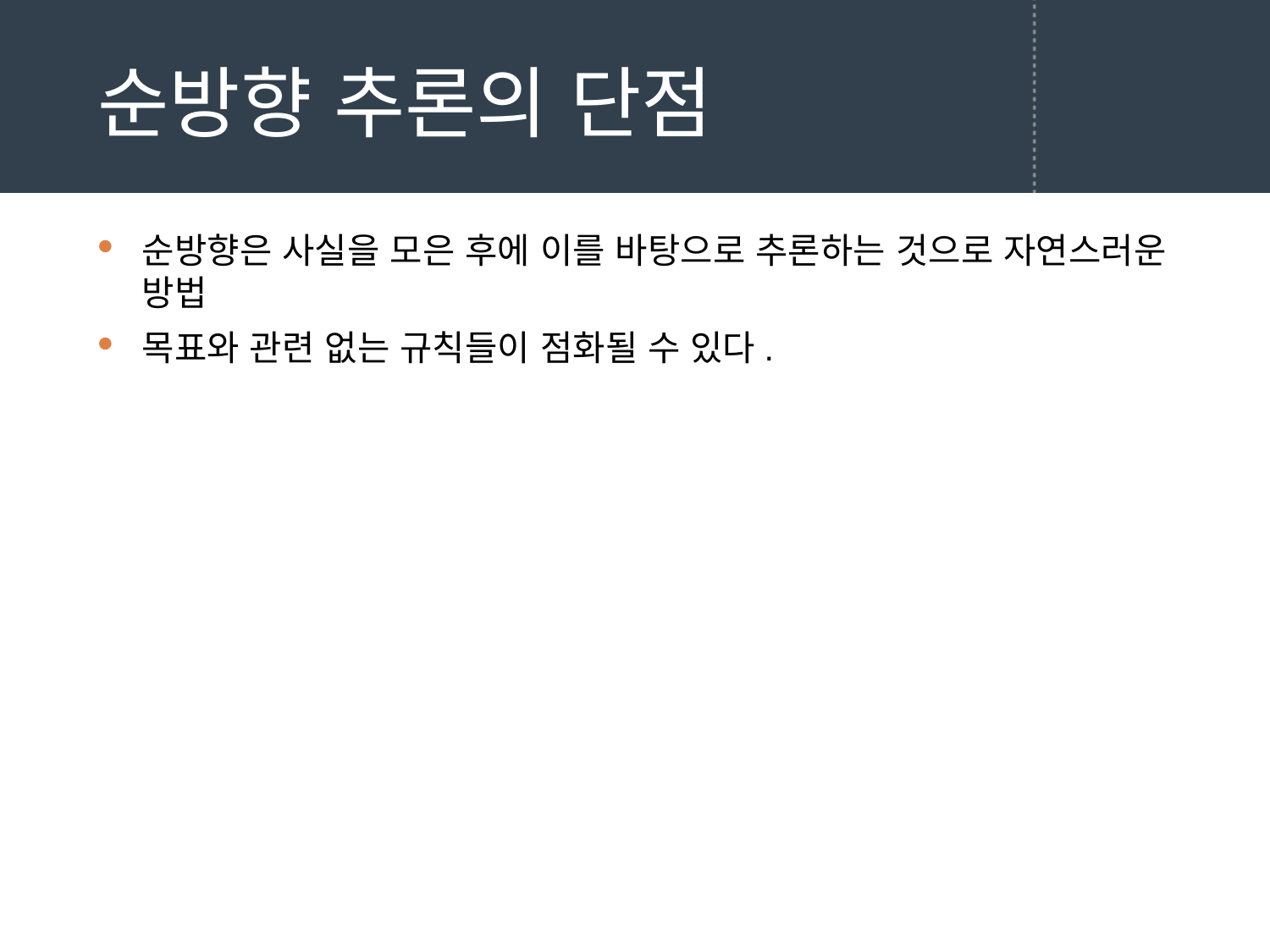

# 순방향 추론의 단점
순방향은 사실을 모은 후에 이를 바탕으로 추론하는 것으로 자연스러운 방법
목표와 관련 없는 규칙들이 점화될 수 있다.